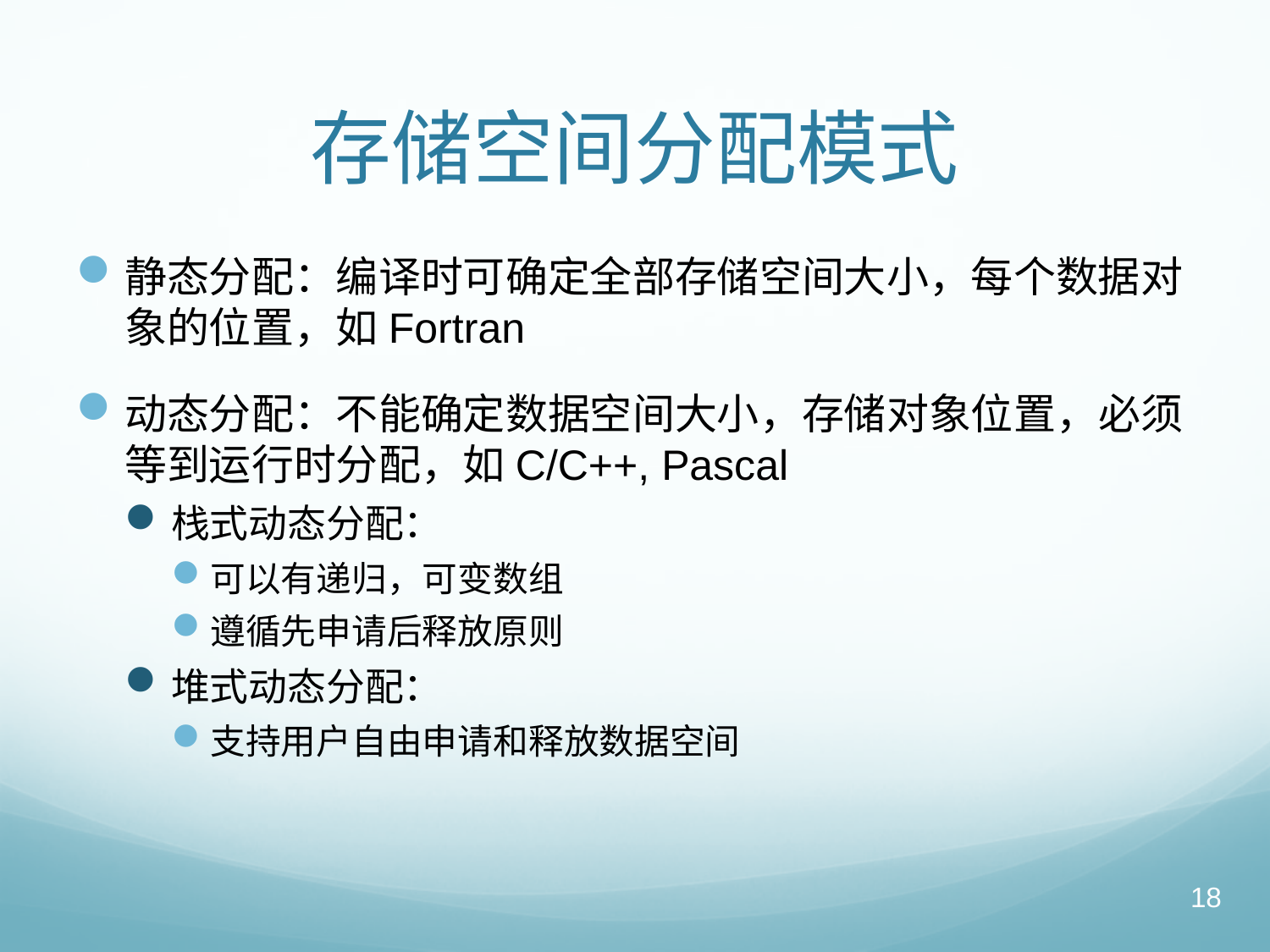

# 存储空间分配模式
静态分配：编译时可确定全部存储空间大小，每个数据对象的位置，如Fortran
动态分配：不能确定数据空间大小，存储对象位置，必须等到运行时分配，如C/C++, Pascal
栈式动态分配：
可以有递归，可变数组
遵循先申请后释放原则
堆式动态分配：
支持用户自由申请和释放数据空间

18